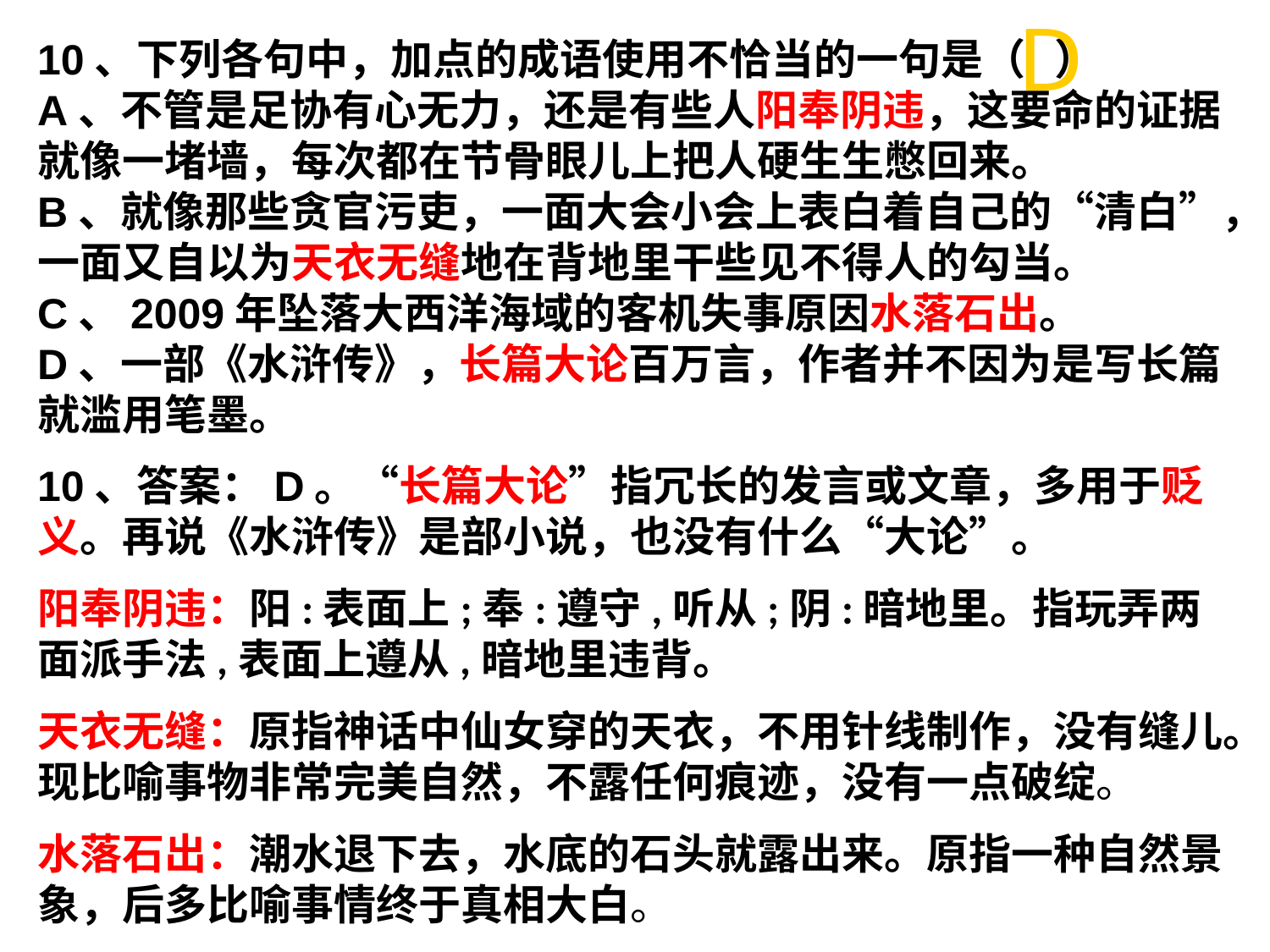

D
10、下列各句中，加点的成语使用不恰当的一句是（   ）
A、不管是足协有心无力，还是有些人阳奉阴违，这要命的证据就像一堵墙，每次都在节骨眼儿上把人硬生生憋回来。
B、就像那些贪官污吏，一面大会小会上表白着自己的“清白”，一面又自以为天衣无缝地在背地里干些见不得人的勾当。
C、2009年坠落大西洋海域的客机失事原因水落石出。
D、一部《水浒传》，长篇大论百万言，作者并不因为是写长篇就滥用笔墨。
10、答案：D。“长篇大论”指冗长的发言或文章，多用于贬义。再说《水浒传》是部小说，也没有什么“大论”。
阳奉阴违：阳:表面上;奉:遵守,听从;阴:暗地里。指玩弄两面派手法,表面上遵从,暗地里违背。
天衣无缝：原指神话中仙女穿的天衣，不用针线制作，没有缝儿。现比喻事物非常完美自然，不露任何痕迹，没有一点破绽。
水落石出：潮水退下去，水底的石头就露出来。原指一种自然景象，后多比喻事情终于真相大白。